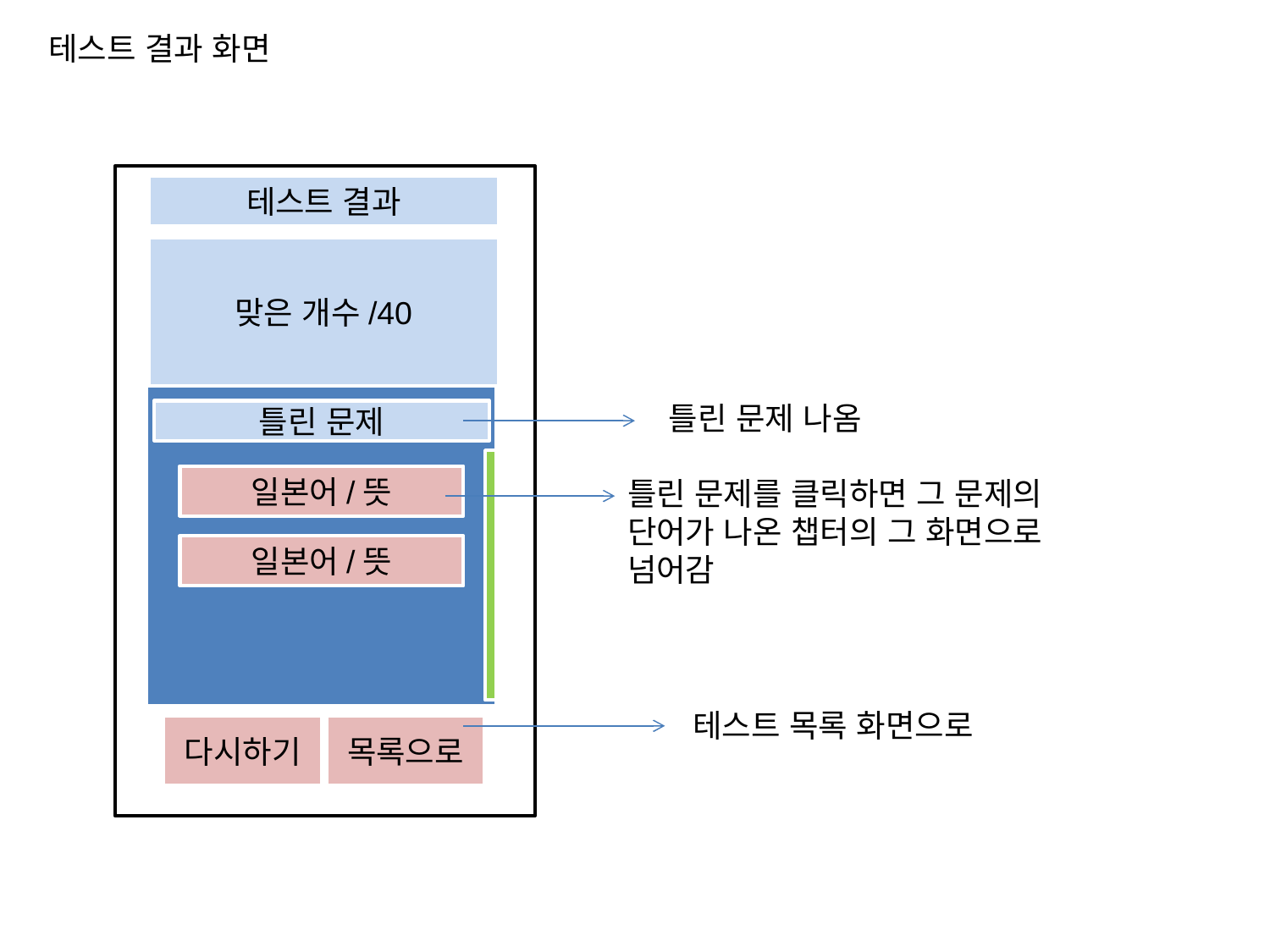

테스트 결과 화면

테스트 결과
맞은 개수/40

틀린 문제 나옴
틀린 문제

일본어/뜻
틀린 문제를 클릭하면 그 문제의 단어가 나온 챕터의 그 화면으로 넘어감
일본어/뜻
테스트 목록 화면으로
다시하기
목록으로